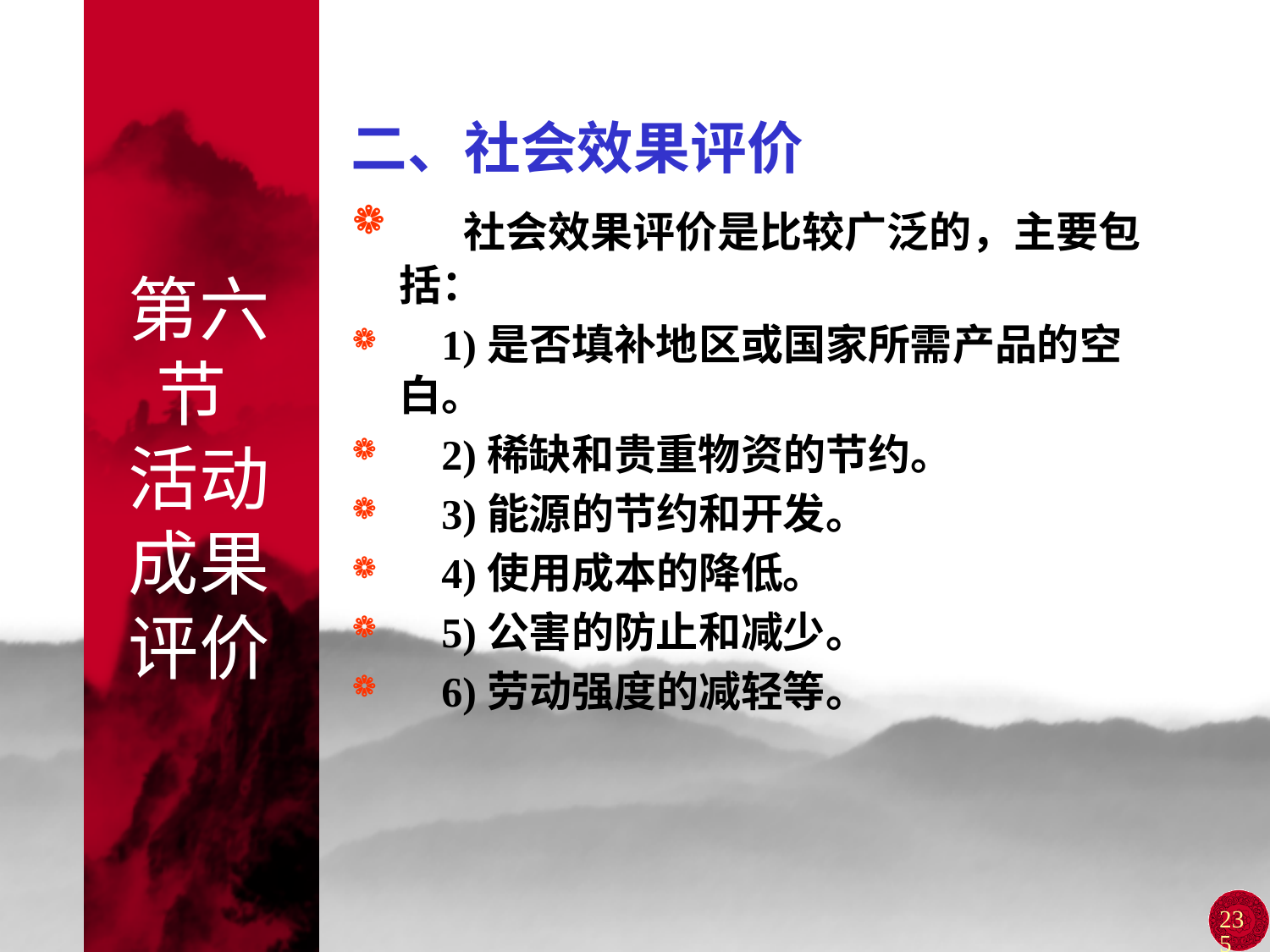

二、社会效果评价
    社会效果评价是比较广泛的，主要包括：
    1)是否填补地区或国家所需产品的空白。
    2)稀缺和贵重物资的节约。
    3)能源的节约和开发。
    4)使用成本的降低。
    5)公害的防止和减少。
    6)劳动强度的减轻等。
# 第六节  活动成果评价
235